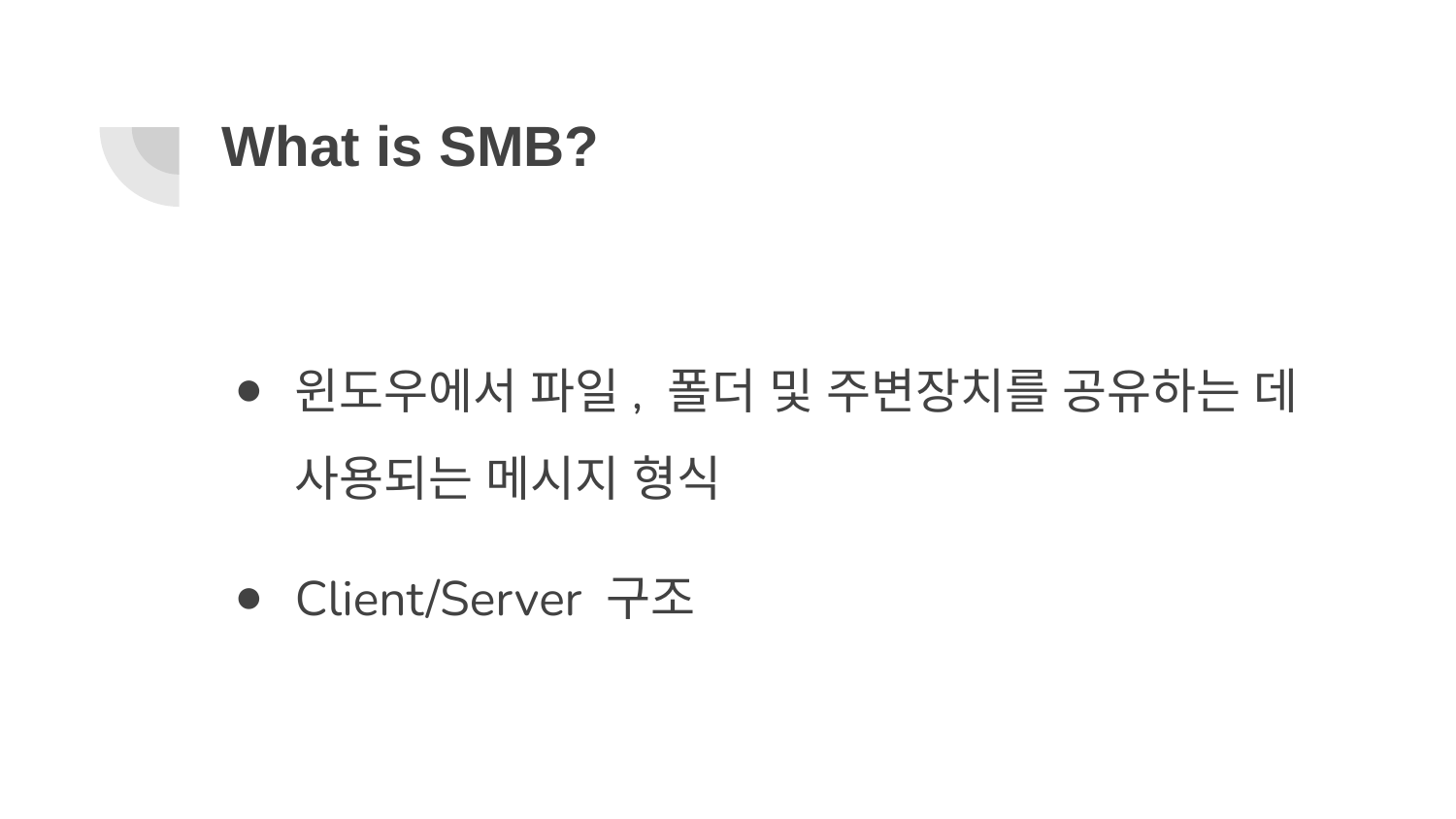

# What is SMB?
윈도우에서 파일, 폴더 및 주변장치를 공유하는 데 사용되는 메시지 형식
Client/Server 구조